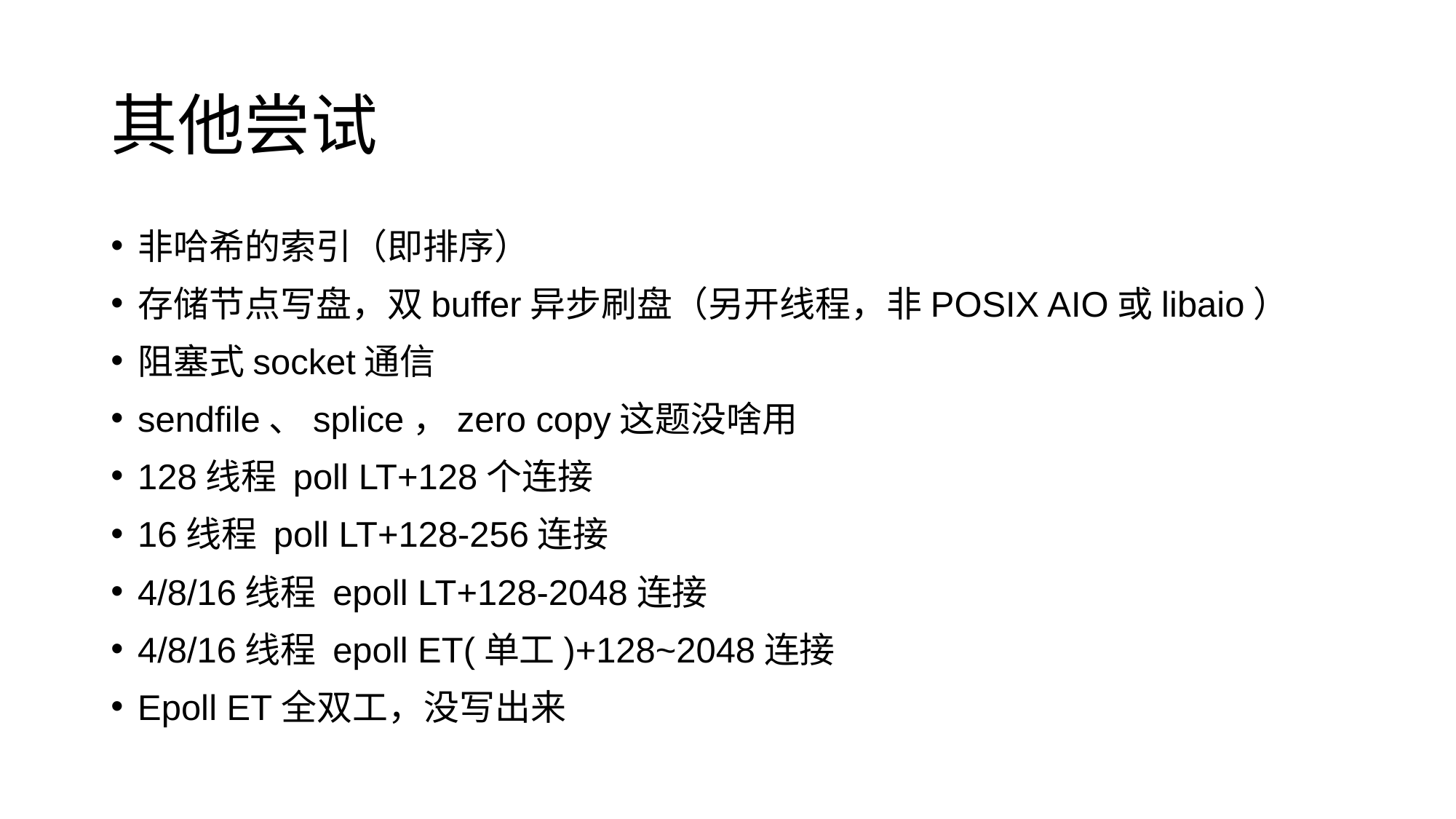

# 其他尝试
非哈希的索引（即排序）
存储节点写盘，双buffer异步刷盘（另开线程，非POSIX AIO或libaio）
阻塞式socket通信
sendfile、splice，zero copy这题没啥用
128线程 poll LT+128个连接
16线程 poll LT+128-256连接
4/8/16线程 epoll LT+128-2048连接
4/8/16线程 epoll ET(单工)+128~2048连接
Epoll ET全双工，没写出来